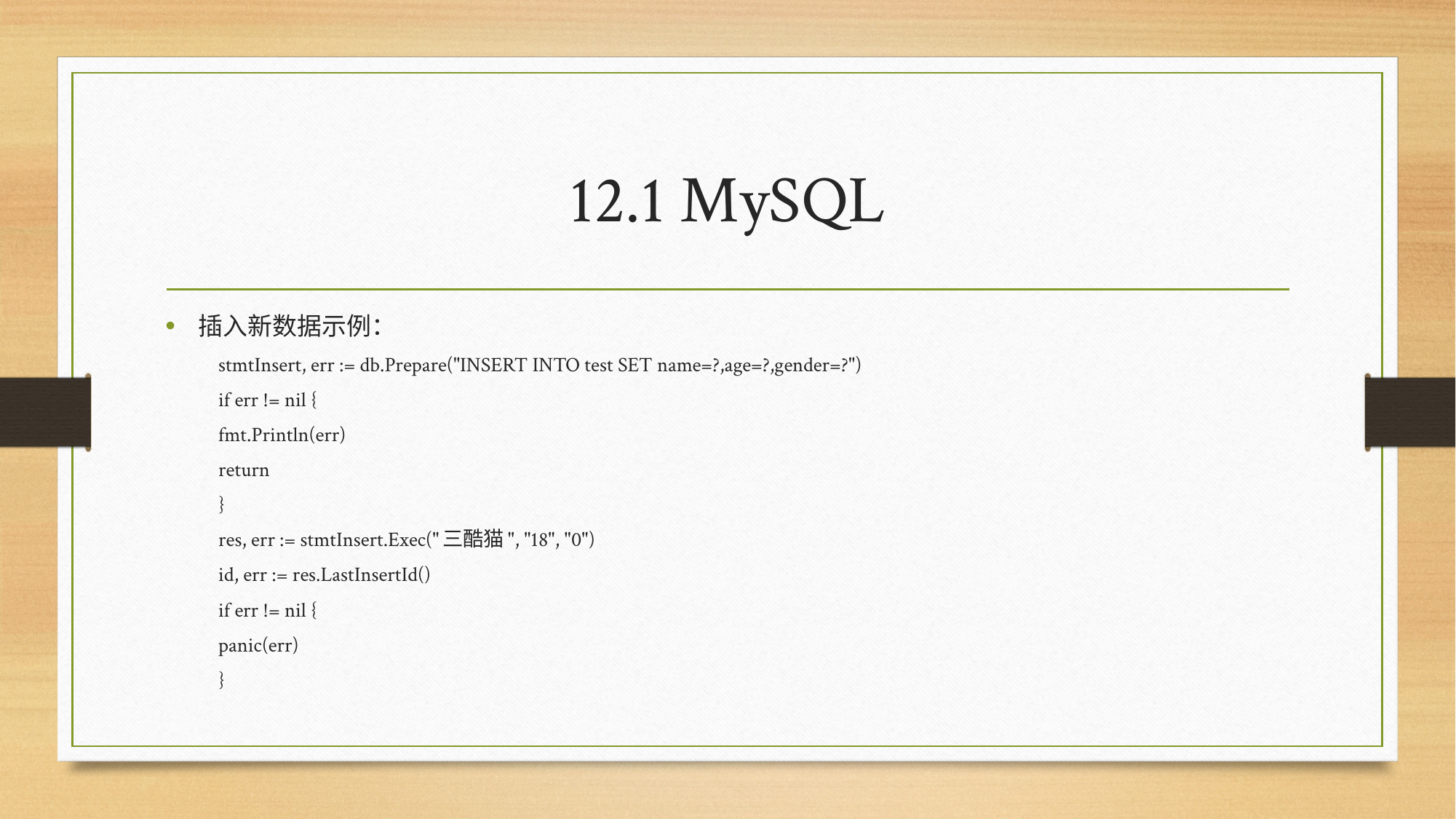

# 12.1 MySQL
插入新数据示例：
stmtInsert, err := db.Prepare("INSERT INTO test SET name=?,age=?,gender=?")
if err != nil {
	fmt.Println(err)
	return
}
res, err := stmtInsert.Exec("三酷猫", "18", "0")
id, err := res.LastInsertId()
if err != nil {
	panic(err)
}